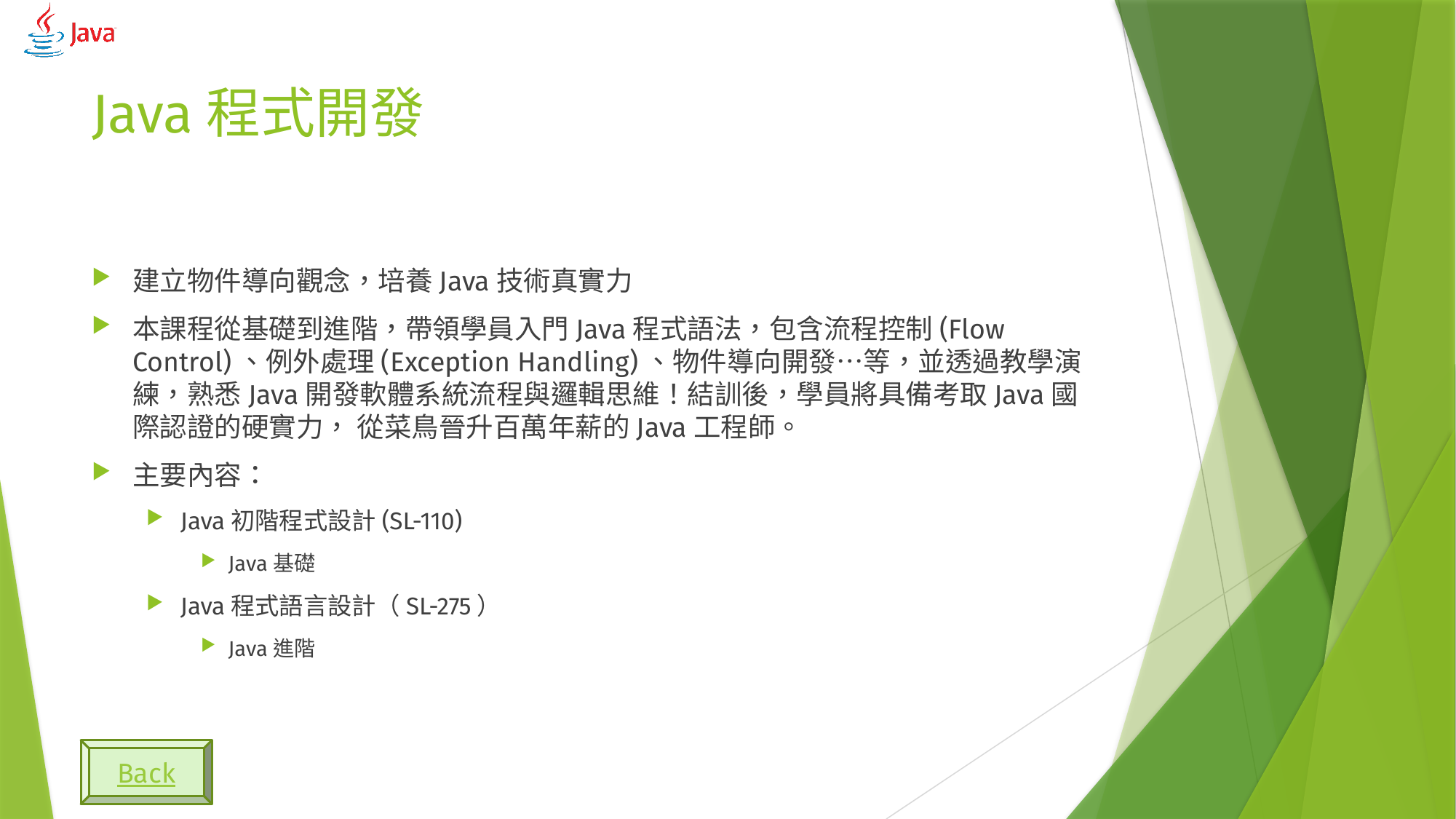

# Java程式開發
建立物件導向觀念，培養Java技術真實力
本課程從基礎到進階，帶領學員入門Java程式語法，包含流程控制(Flow Control)、例外處理(Exception Handling)、物件導向開發…等，並透過教學演練，熟悉Java開發軟體系統流程與邏輯思維！結訓後，學員將具備考取Java國際認證的硬實力， 從菜鳥晉升百萬年薪的Java工程師。
主要內容：
Java初階程式設計(SL-110)
Java基礎
Java程式語言設計（SL-275）
Java進階
Back